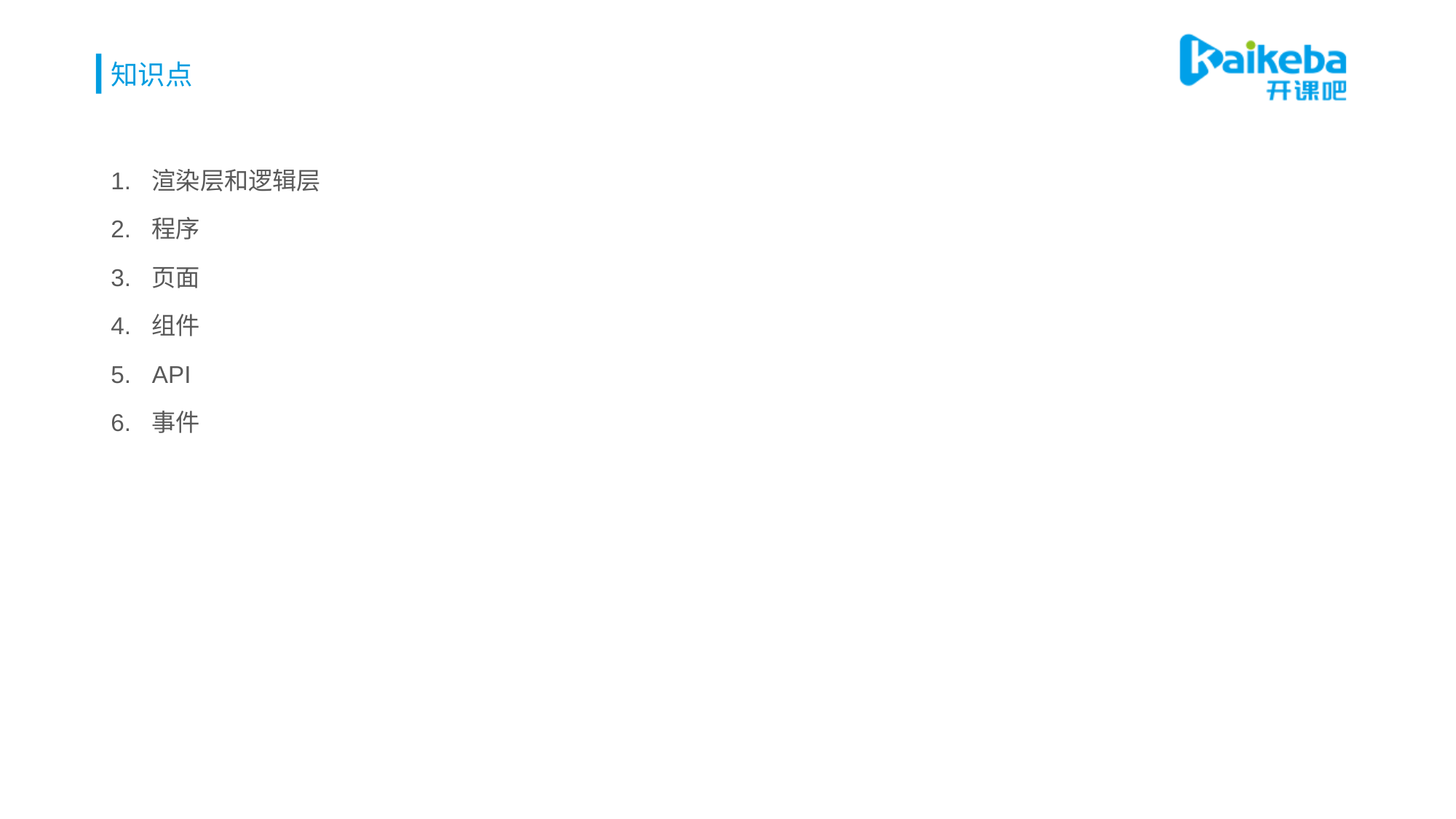

# 知识点
渲染层和逻辑层
程序
页面
组件
API
事件